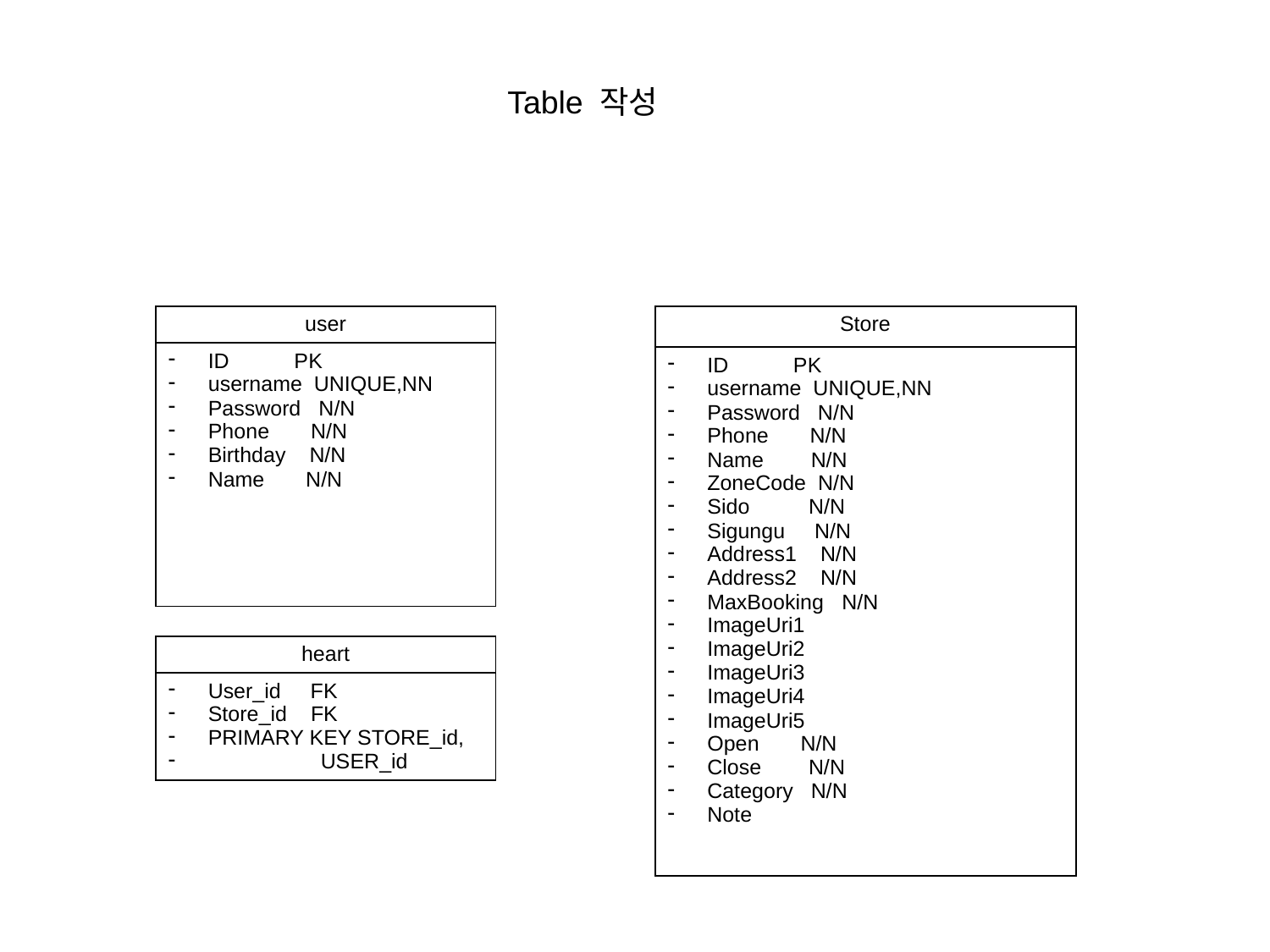

Table 작성
| user |
| --- |
| ID PK username UNIQUE,NN Password N/N Phone N/N Birthday N/N Name N/N |
| Store |
| --- |
| ID PK username UNIQUE,NN Password N/N Phone N/N Name N/N ZoneCode N/N Sido N/N Sigungu N/N Address1 N/N Address2 N/N MaxBooking N/N ImageUri1 ImageUri2 ImageUri3 ImageUri4 ImageUri5 Open N/N Close N/N Category N/N Note |
| heart |
| --- |
| User\_id FK Store\_id FK PRIMARY KEY STORE\_id, USER\_id |